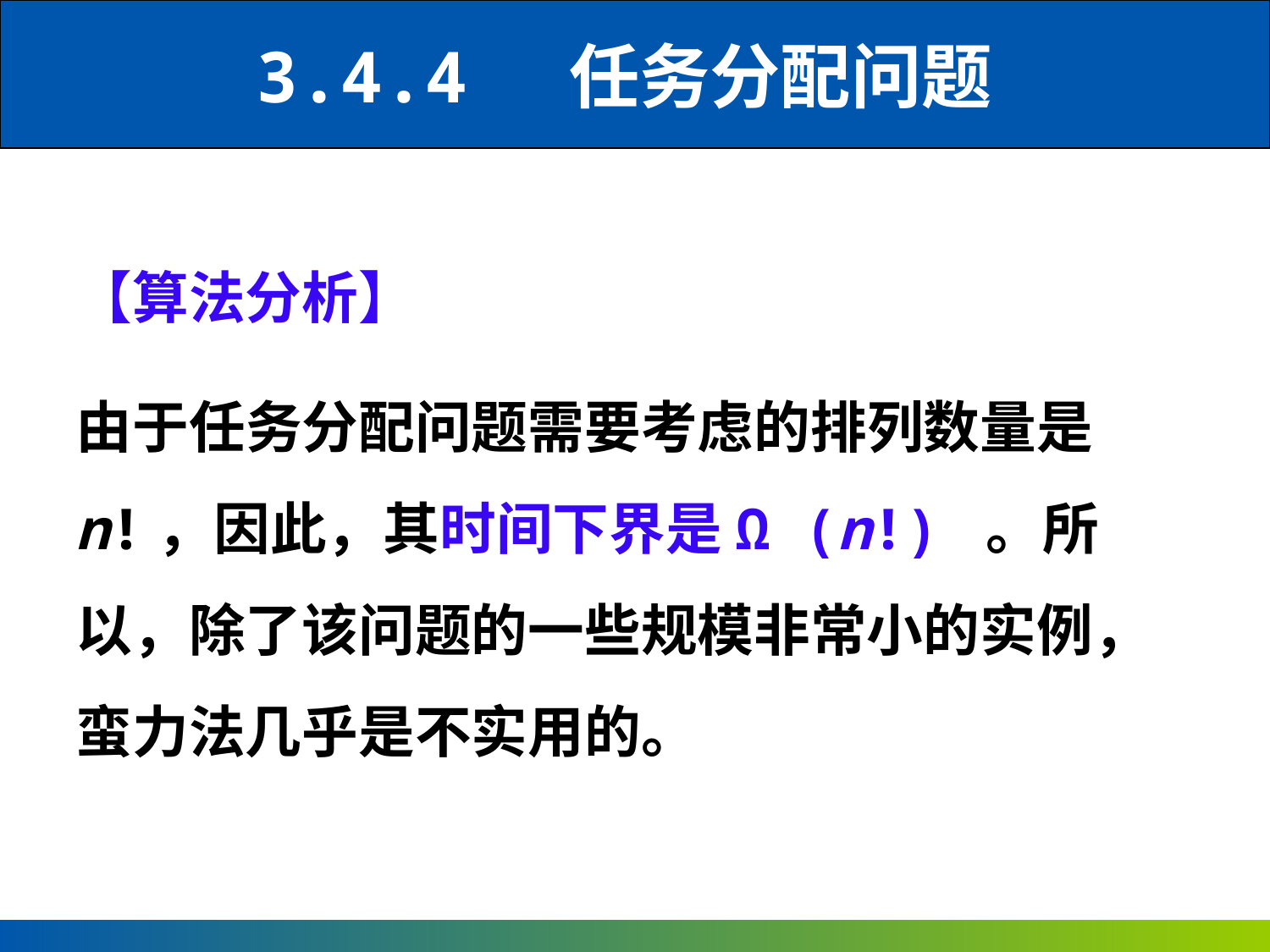

3.4.4  任务分配问题
【算法分析】
由于任务分配问题需要考虑的排列数量是n!，因此，其时间下界是Ω (n!) 。所以，除了该问题的一些规模非常小的实例，蛮力法几乎是不实用的。